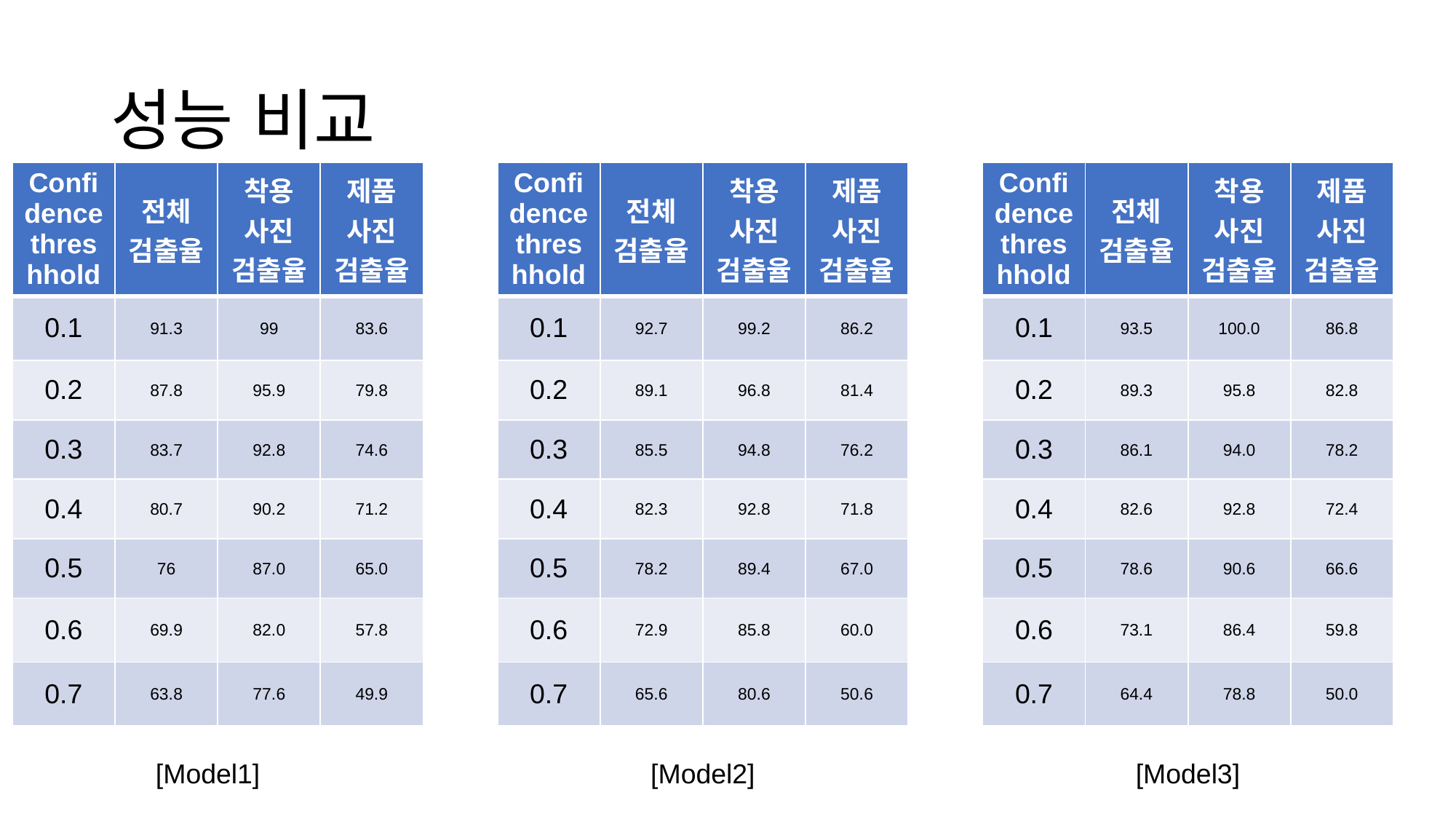

# 성능 비교
| Confidence threshhold | 전체 검출율 | 착용 사진 검출율 | 제품 사진 검출율 |
| --- | --- | --- | --- |
| 0.1 | 91.3 | 99 | 83.6 |
| 0.2 | 87.8 | 95.9 | 79.8 |
| 0.3 | 83.7 | 92.8 | 74.6 |
| 0.4 | 80.7 | 90.2 | 71.2 |
| 0.5 | 76 | 87.0 | 65.0 |
| 0.6 | 69.9 | 82.0 | 57.8 |
| 0.7 | 63.8 | 77.6 | 49.9 |
| Confidence threshhold | 전체 검출율 | 착용 사진 검출율 | 제품 사진 검출율 |
| --- | --- | --- | --- |
| 0.1 | 92.7 | 99.2 | 86.2 |
| 0.2 | 89.1 | 96.8 | 81.4 |
| 0.3 | 85.5 | 94.8 | 76.2 |
| 0.4 | 82.3 | 92.8 | 71.8 |
| 0.5 | 78.2 | 89.4 | 67.0 |
| 0.6 | 72.9 | 85.8 | 60.0 |
| 0.7 | 65.6 | 80.6 | 50.6 |
| Confidence threshhold | 전체 검출율 | 착용 사진 검출율 | 제품 사진 검출율 |
| --- | --- | --- | --- |
| 0.1 | 93.5 | 100.0 | 86.8 |
| 0.2 | 89.3 | 95.8 | 82.8 |
| 0.3 | 86.1 | 94.0 | 78.2 |
| 0.4 | 82.6 | 92.8 | 72.4 |
| 0.5 | 78.6 | 90.6 | 66.6 |
| 0.6 | 73.1 | 86.4 | 59.8 |
| 0.7 | 64.4 | 78.8 | 50.0 |
[Model1]
[Model2]
[Model3]